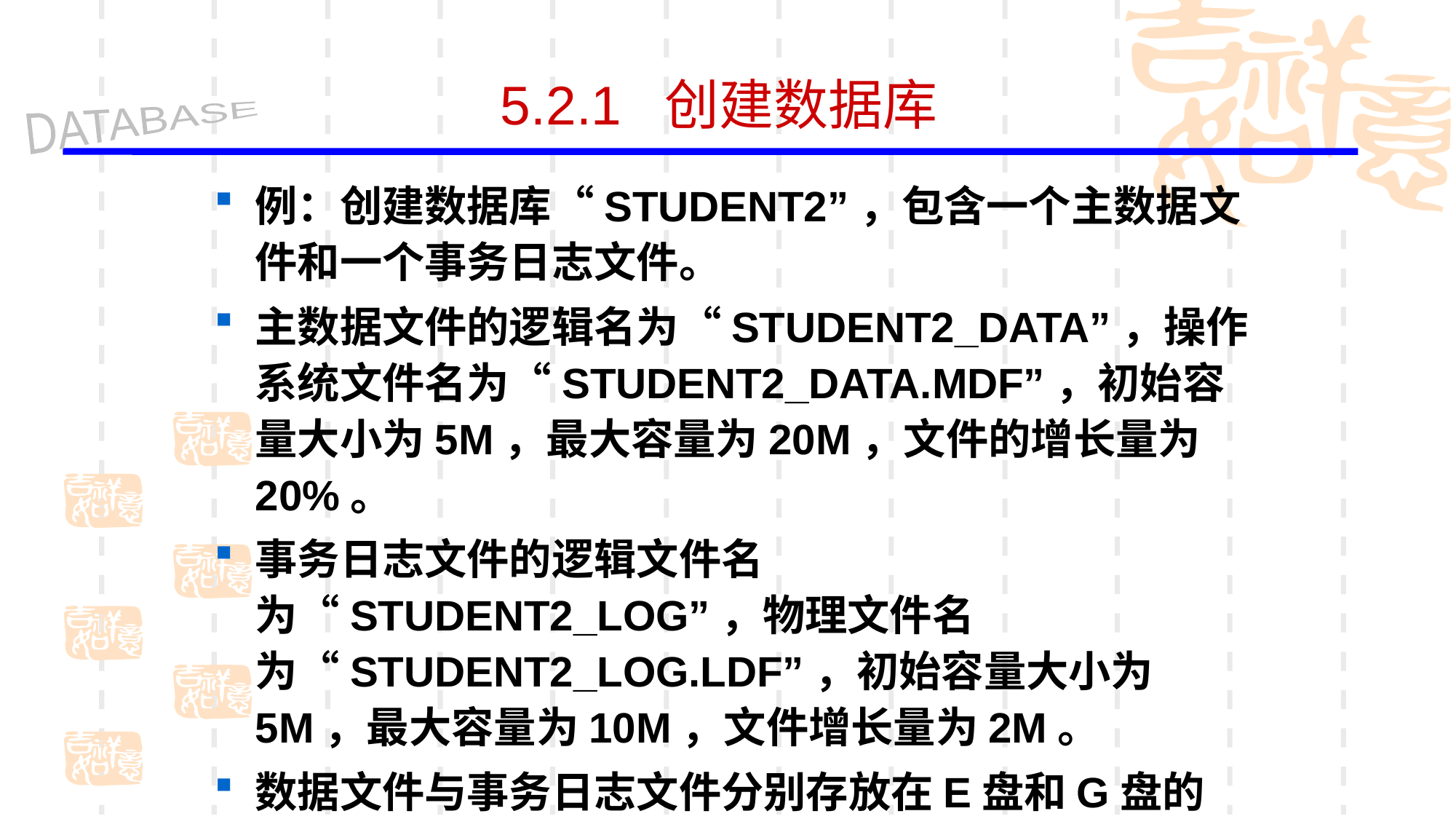

5.2.1  创建数据库
例：创建数据库“STUDENT2”，包含一个主数据文件和一个事务日志文件。
主数据文件的逻辑名为“STUDENT2_DATA”，操作系统文件名为“STUDENT2_DATA.MDF”，初始容量大小为5M，最大容量为20M，文件的增长量为20%。
事务日志文件的逻辑文件名为“STUDENT2_LOG”，物理文件名为“STUDENT2_LOG.LDF”，初始容量大小为5M，最大容量为10M，文件增长量为2M。
数据文件与事务日志文件分别存放在E盘和G盘的“DATA” 文件夹中。